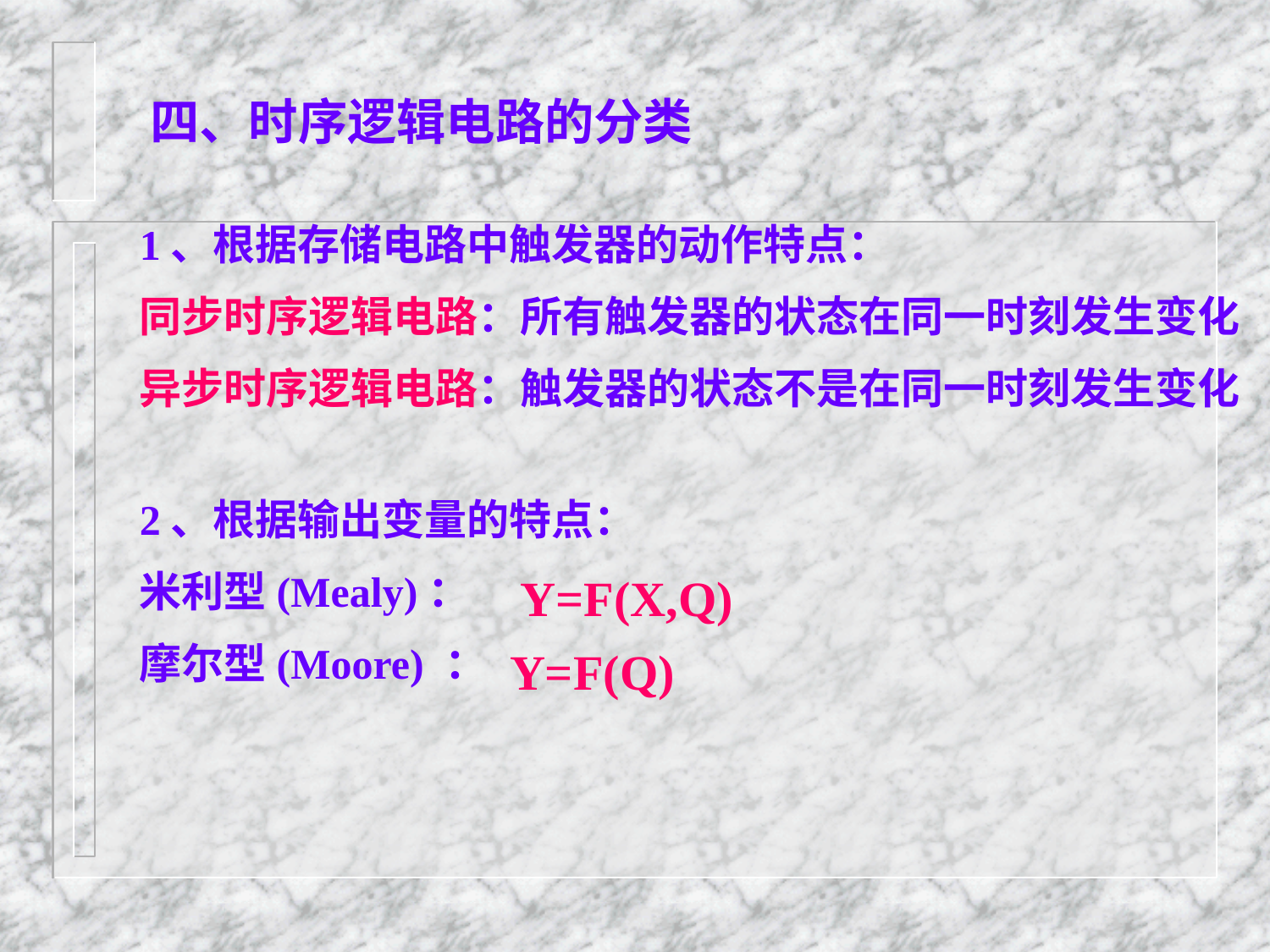

四、时序逻辑电路的分类
1、根据存储电路中触发器的动作特点：
同步时序逻辑电路：所有触发器的状态在同一时刻发生变化
异步时序逻辑电路：触发器的状态不是在同一时刻发生变化
2、根据输出变量的特点：
米利型(Mealy)：
摩尔型(Moore) ：
Y=F(X,Q)
Y=F(Q)